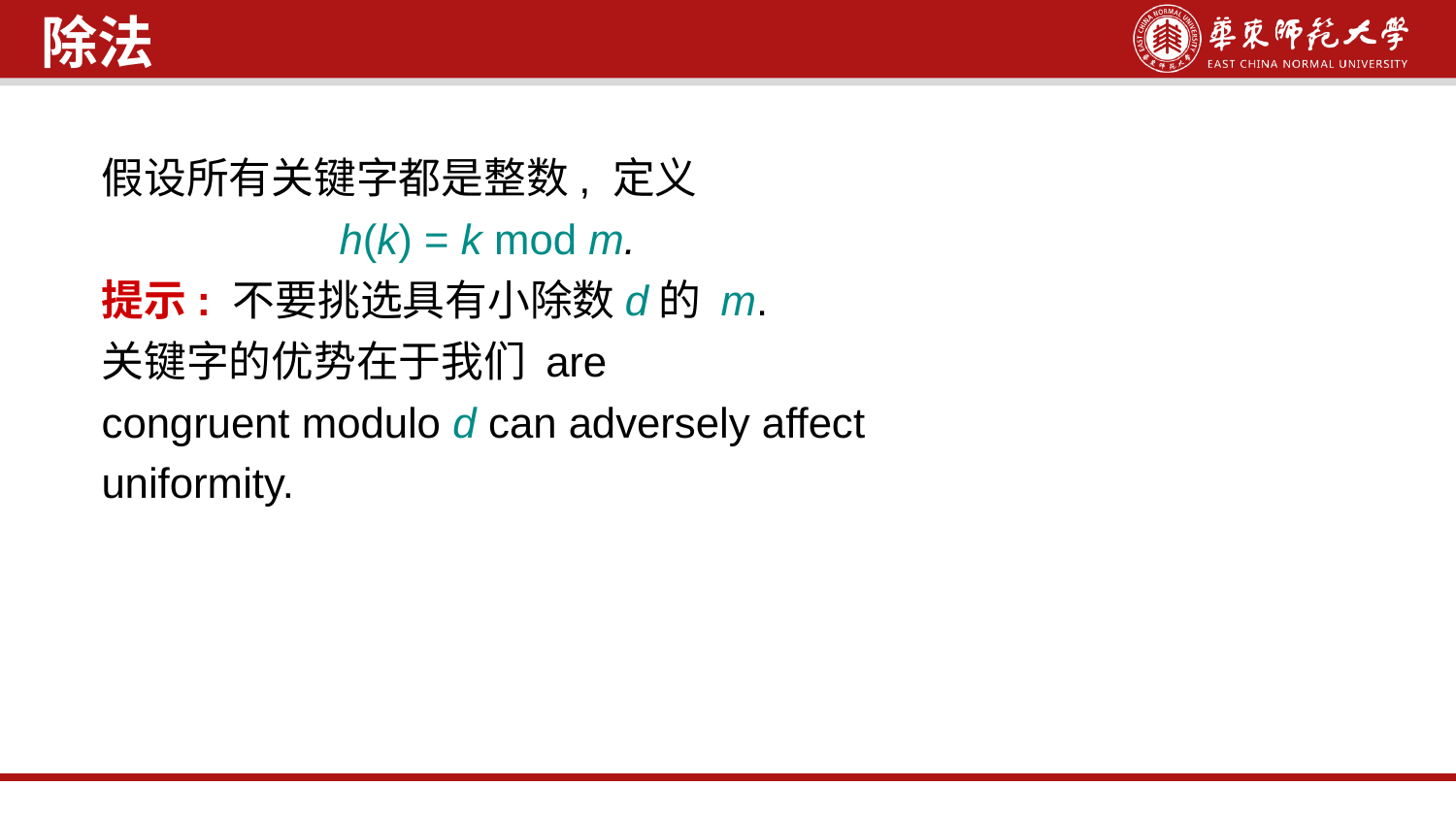

除法
假设所有关键字都是整数, 定义
                    h(k) = k mod m.
提示: 不要挑选具有小除数d的 m.
关键字的优势在于我们 are
congruent modulo d can adversely affect
uniformity.